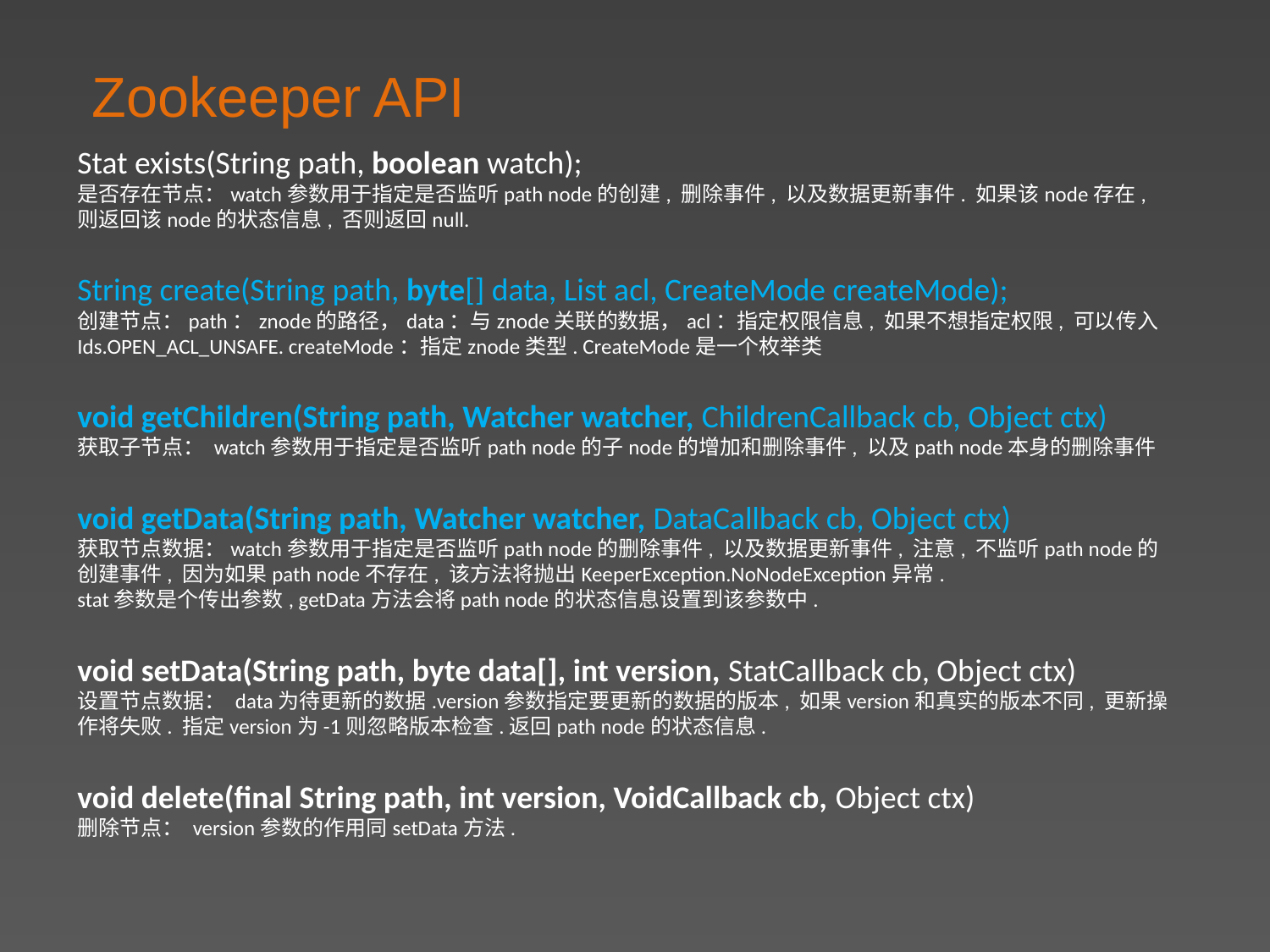

Zookeeper API
Stat exists(String path, boolean watch);
是否存在节点：watch参数用于指定是否监听path node的创建, 删除事件, 以及数据更新事件. 如果该node存在, 则返回该node的状态信息, 否则返回null.

String create(String path, byte[] data, List acl, CreateMode createMode);
创建节点：path：znode的路径，data：与znode关联的数据，acl：指定权限信息, 如果不想指定权限, 可以传入Ids.OPEN_ACL_UNSAFE. createMode：指定znode类型. CreateMode是一个枚举类

void getChildren(String path, Watcher watcher, ChildrenCallback cb, Object ctx)
获取子节点： watch参数用于指定是否监听path node的子node的增加和删除事件, 以及path node本身的删除事件

void getData(String path, Watcher watcher, DataCallback cb, Object ctx)
获取节点数据：watch参数用于指定是否监听path node的删除事件, 以及数据更新事件, 注意, 不监听path node的创建事件, 因为如果path node不存在, 该方法将抛出KeeperException.NoNodeException异常.
stat参数是个传出参数, getData方法会将path node的状态信息设置到该参数中.

void setData(String path, byte data[], int version, StatCallback cb, Object ctx)
设置节点数据： data为待更新的数据.version参数指定要更新的数据的版本, 如果version和真实的版本不同, 更新操作将失败. 指定version为-1则忽略版本检查.返回path node的状态信息.

void delete(final String path, int version, VoidCallback cb, Object ctx)
删除节点： version参数的作用同setData方法.